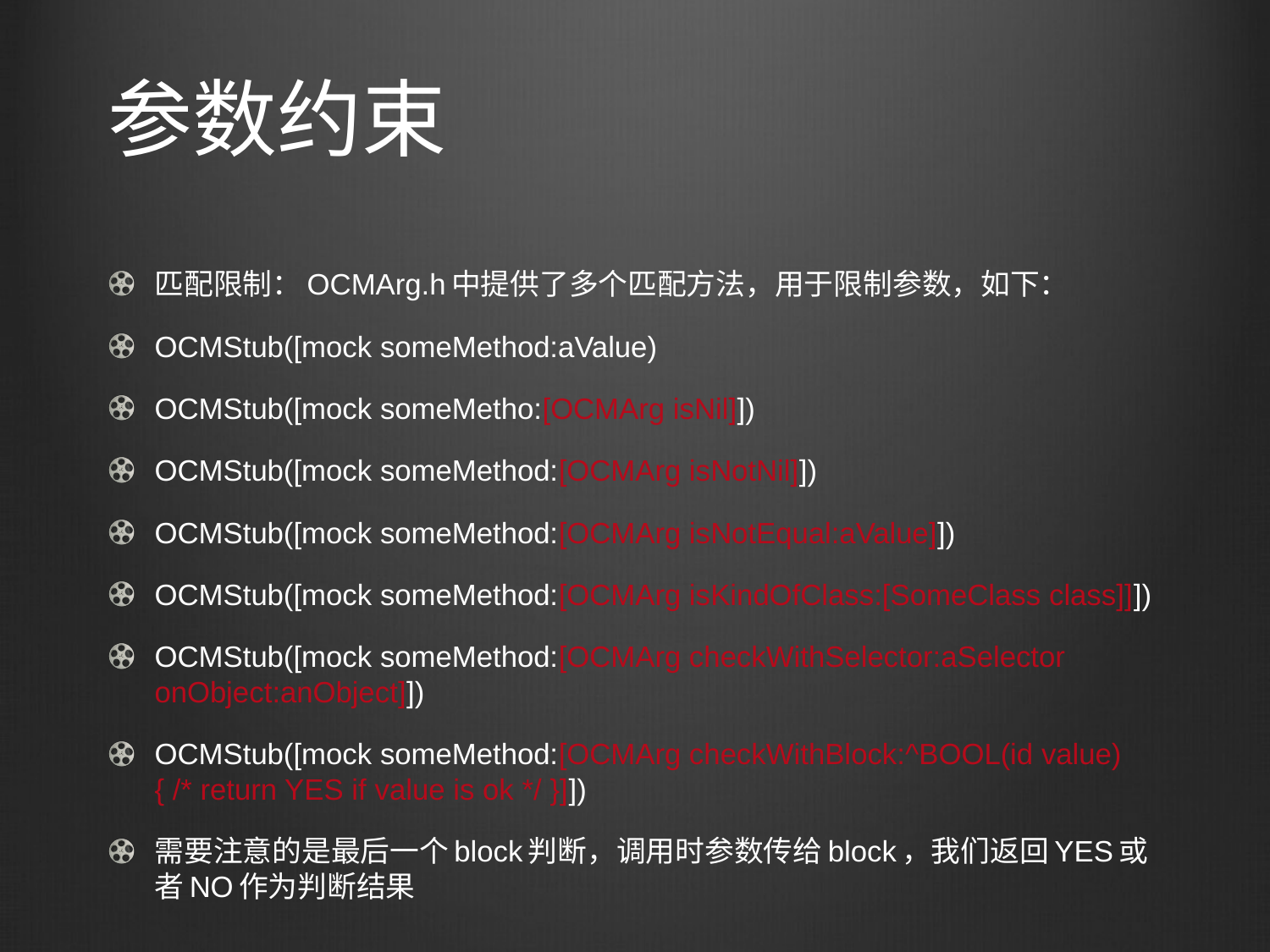

# 参数约束
匹配限制：OCMArg.h中提供了多个匹配方法，用于限制参数，如下：
OCMStub([mock someMethod:aValue)
OCMStub([mock someMetho:[OCMArg isNil]])
OCMStub([mock someMethod:[OCMArg isNotNil]])
OCMStub([mock someMethod:[OCMArg isNotEqual:aValue]])
OCMStub([mock someMethod:[OCMArg isKindOfClass:[SomeClass class]]])
OCMStub([mock someMethod:[OCMArg checkWithSelector:aSelector onObject:anObject]])
OCMStub([mock someMethod:[OCMArg checkWithBlock:^BOOL(id value) { /* return YES if value is ok */ }]])
需要注意的是最后一个block判断，调用时参数传给block，我们返回YES或者NO作为判断结果